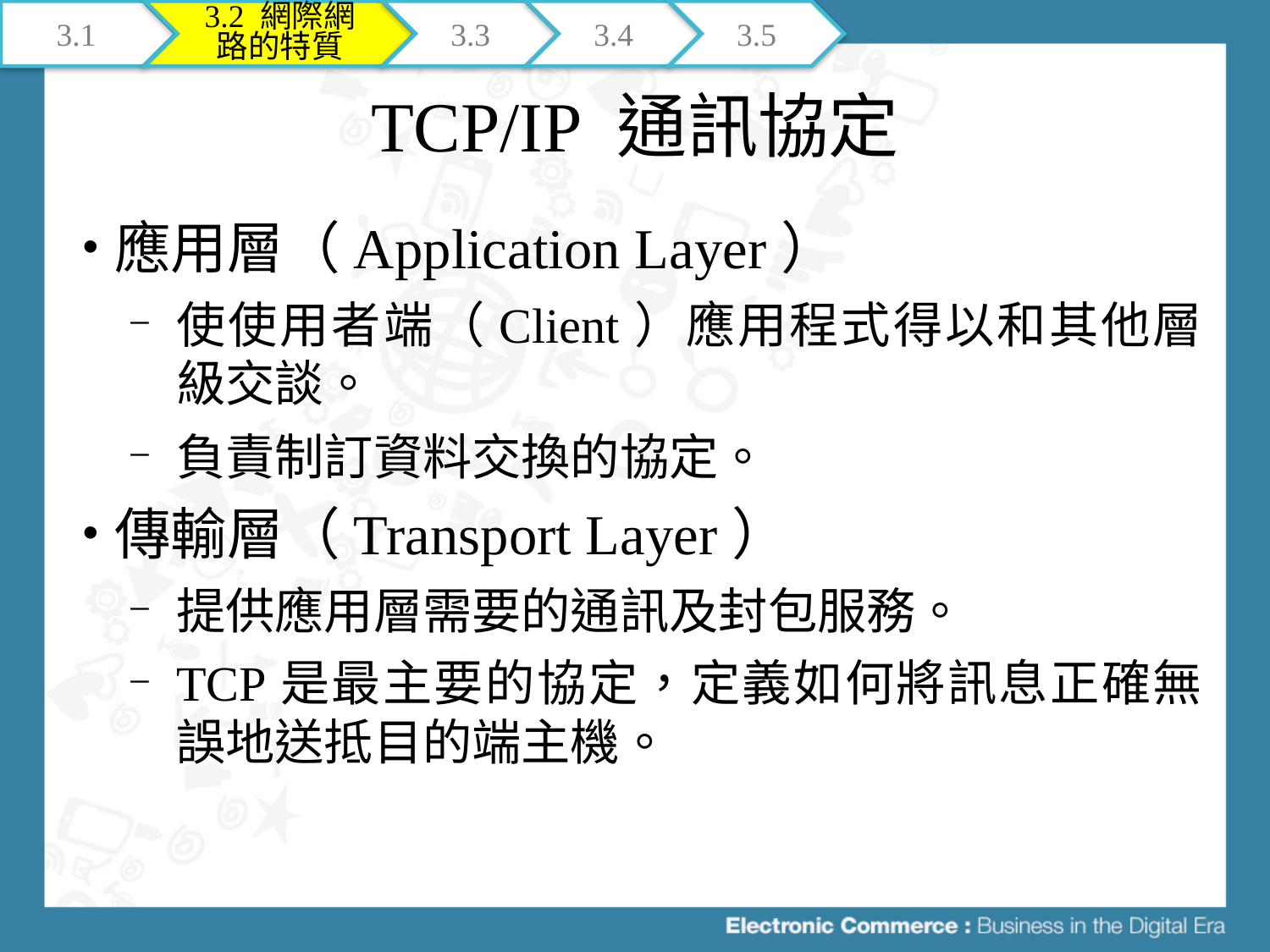

3.1
3.2 網際網路的特質
3.3
3.4
3.5
# TCP/IP 通訊協定
應用層（Application Layer）
使使用者端（Client）應用程式得以和其他層級交談。
負責制訂資料交換的協定。
傳輸層（Transport Layer）
提供應用層需要的通訊及封包服務。
TCP是最主要的協定，定義如何將訊息正確無誤地送抵目的端主機。